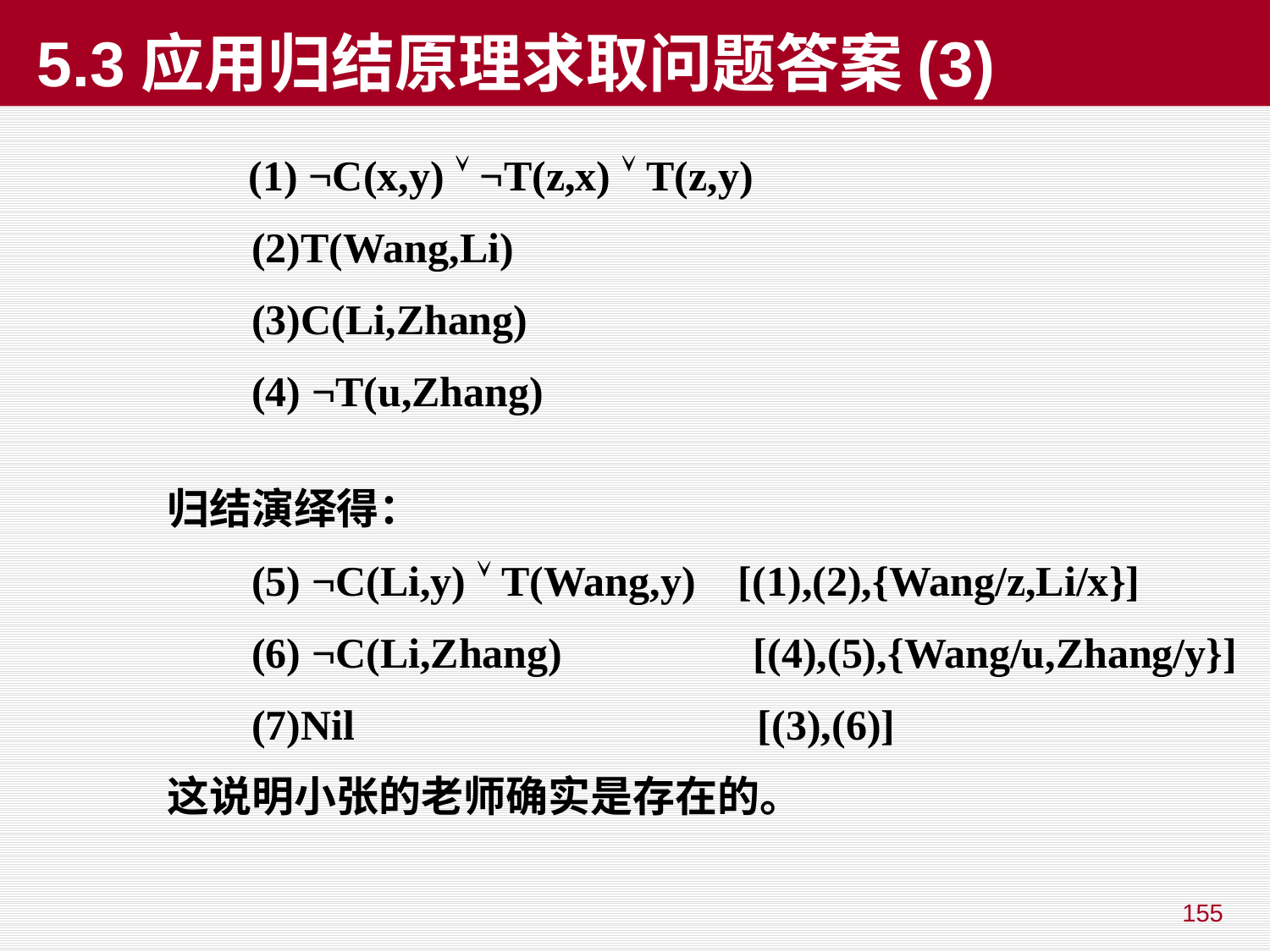

# 5.3应用归结原理求取问题答案(3)
        (1) ¬C(x,y) ∨ ¬T(z,x) ∨ T(z,y)
       (2)T(Wang,Li)
       (3)C(Li,Zhang)
       (4) ¬T(u,Zhang)
归结演绎得：
        (5) ¬C(Li,y) ∨ T(Wang,y)    [(1),(2),{Wang/z,Li/x}]
        (6) ¬C(Li,Zhang)                  [(4),(5),{Wang/u,Zhang/y}]
        (7)Nil                                      [(3),(6)]
这说明小张的老师确实是存在的。
155